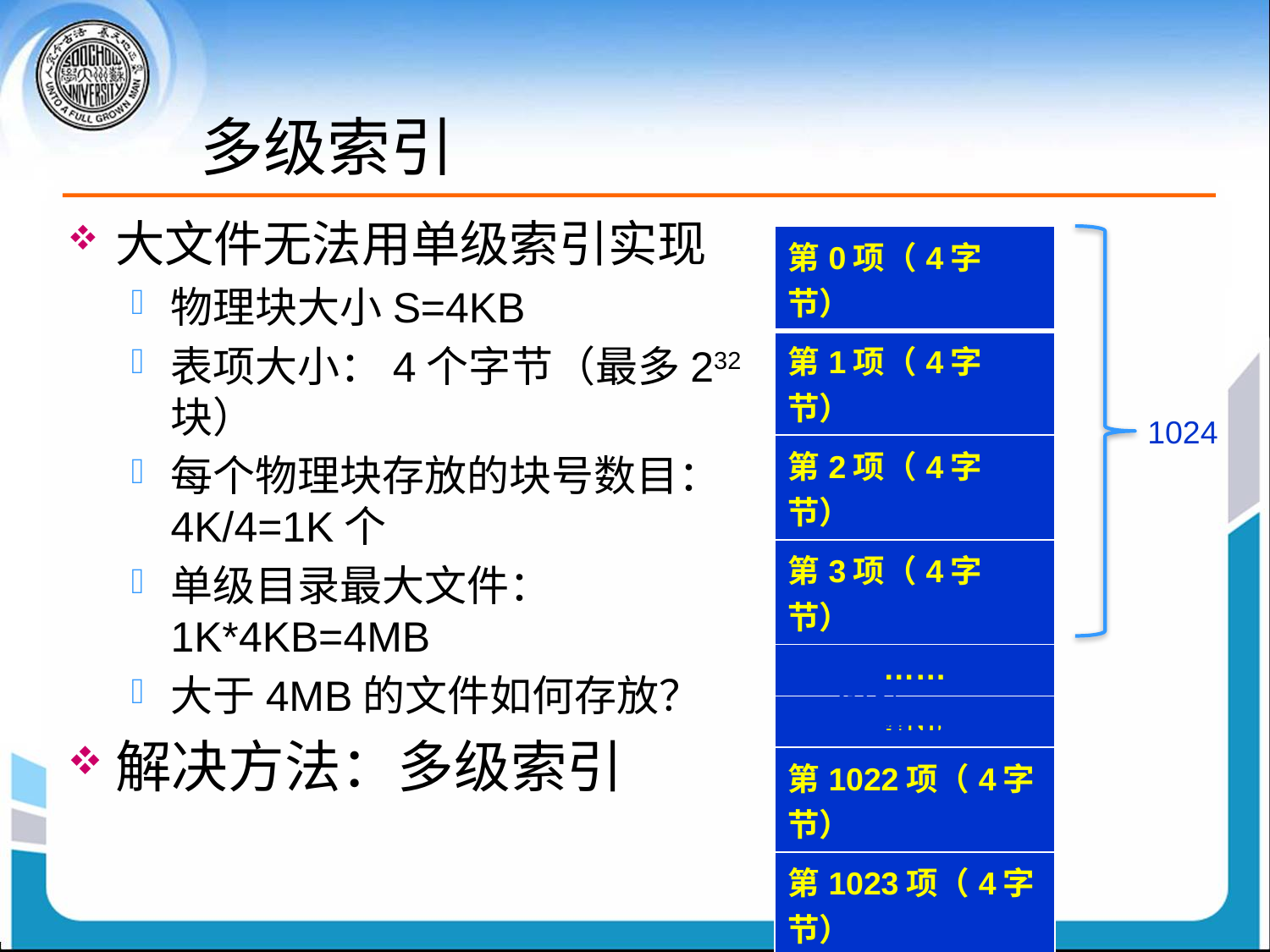

# 多级索引
大文件无法用单级索引实现
物理块大小S=4KB
表项大小：4个字节（最多232块）
每个物理块存放的块号数目：4K/4=1K个
单级目录最大文件：1K*4KB=4MB
大于4MB的文件如何存放？
解决方法：多级索引
| 第0项（4字节） |
| --- |
| 第1项（4字节） |
| 第2项（4字节） |
| 第3项（4字节） |
| …… |
| …… |
| 第1022项（4字节） |
| 第1023项（4字节） |

1024
索引块:4KB